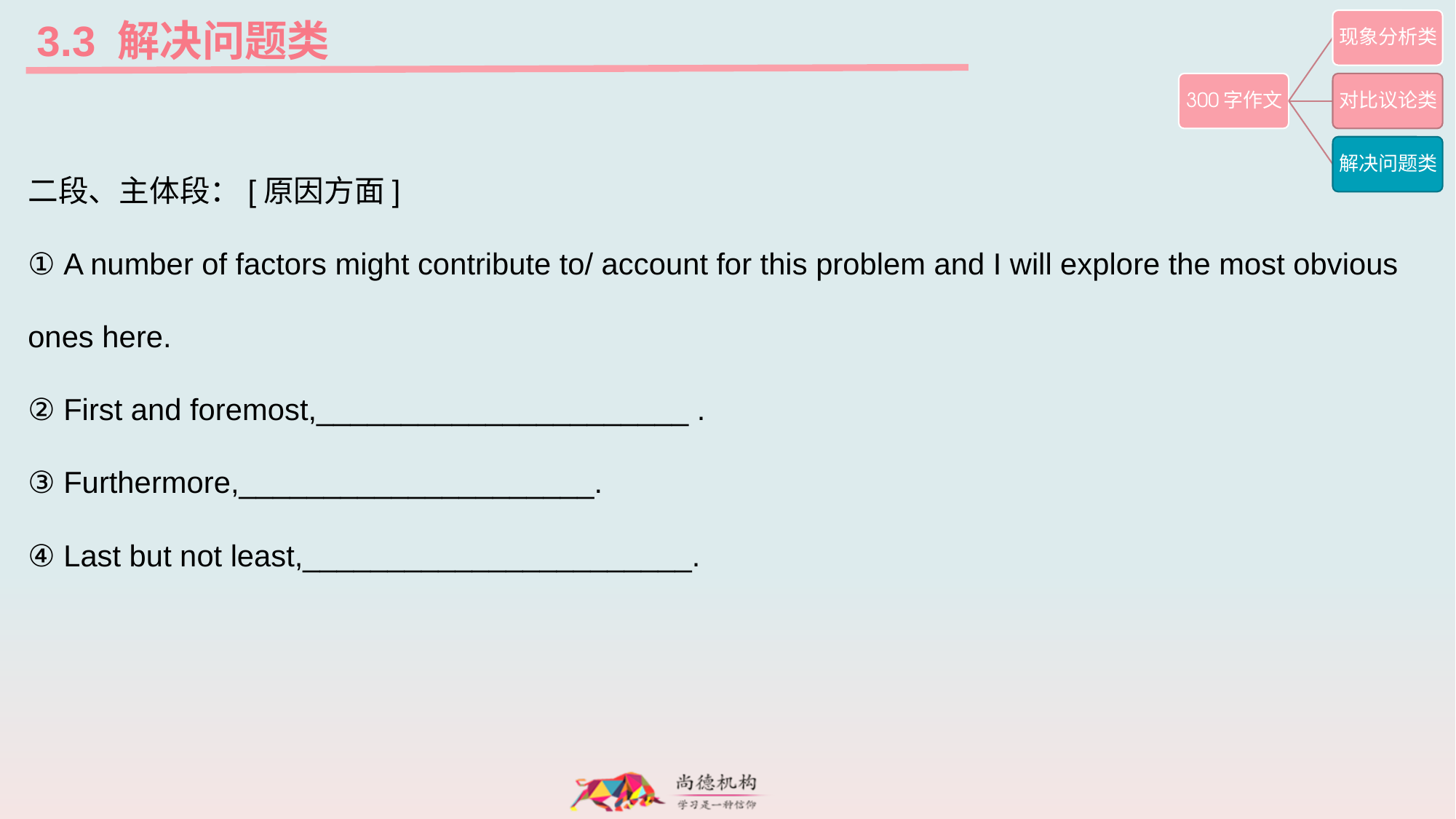

3.3 解决问题类
300字作文

现象分析类

对比议论类

解决问题类
二段、主体段：[原因方面]
① A number of factors might contribute to/ account for this problem and I will explore the most obvious ones here.
② First and foremost,______________________ .
③ Furthermore,_____________________.
④ Last but not least,_______________________.